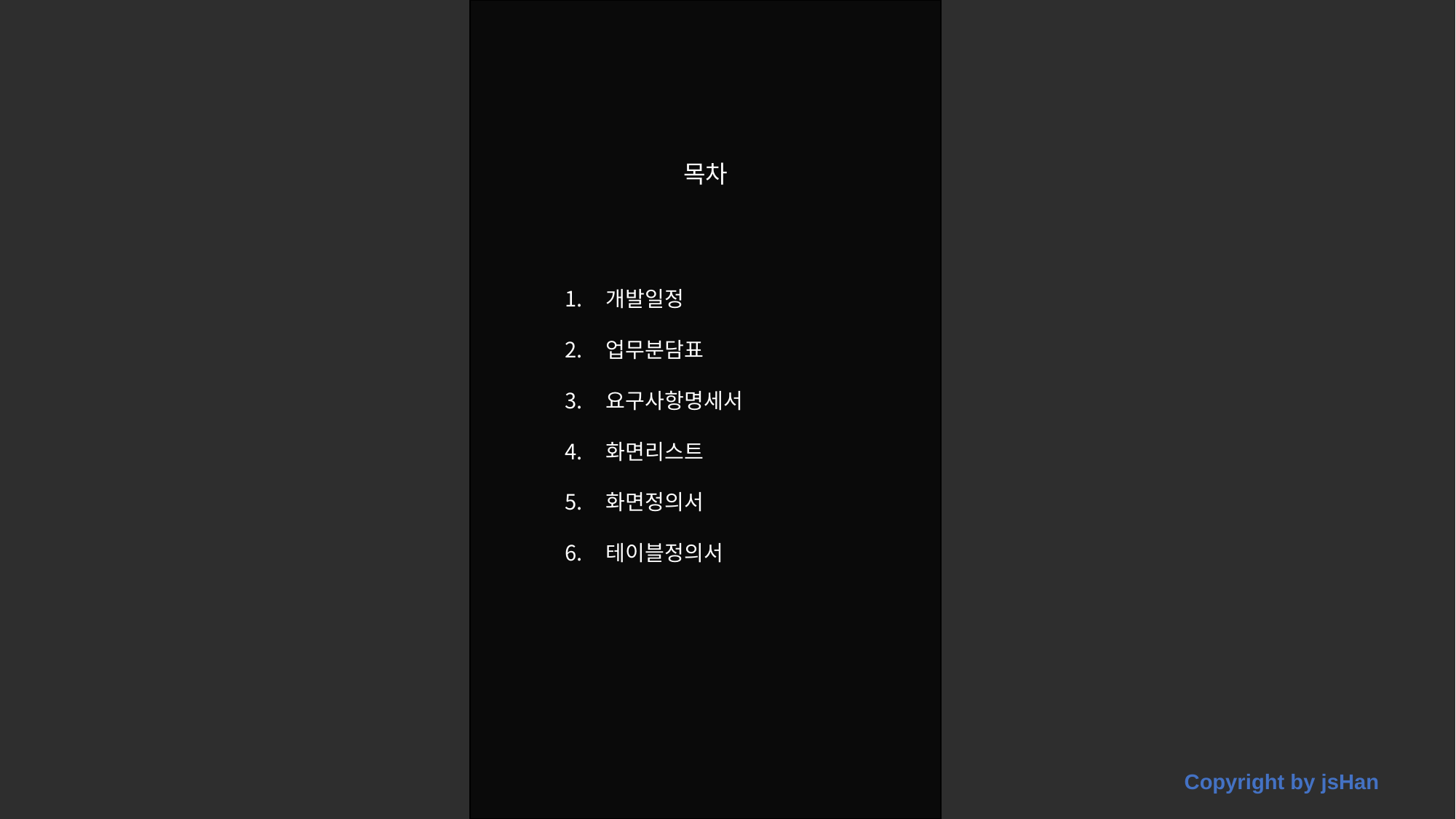

목차
개발일정

업무분담표

요구사항명세서

화면리스트

화면정의서

테이블정의서